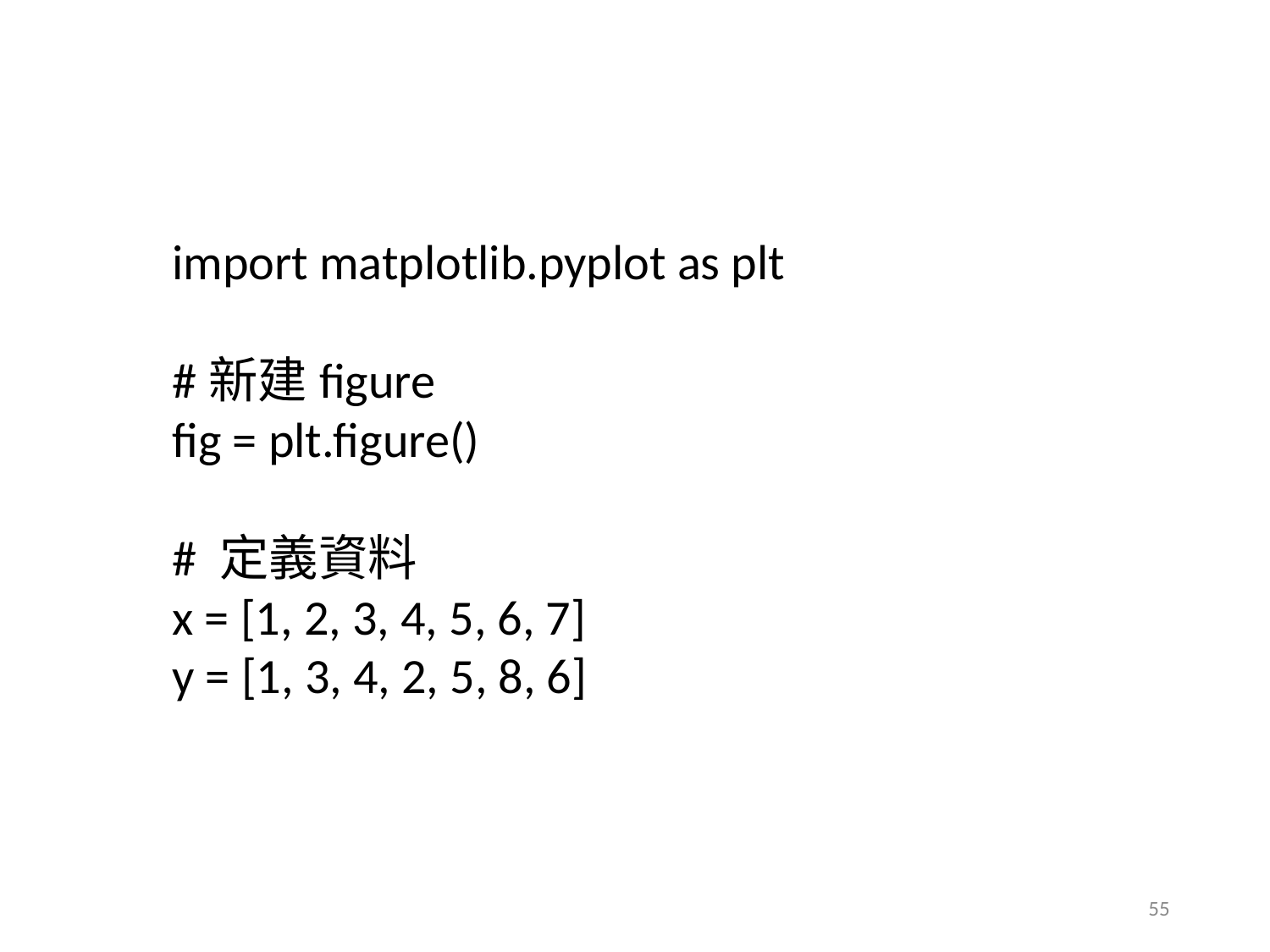

import matplotlib.pyplot as plt

#新建figure
fig = plt.figure()

# 定義資料
x = [1, 2, 3, 4, 5, 6, 7]
y = [1, 3, 4, 2, 5, 8, 6]
55